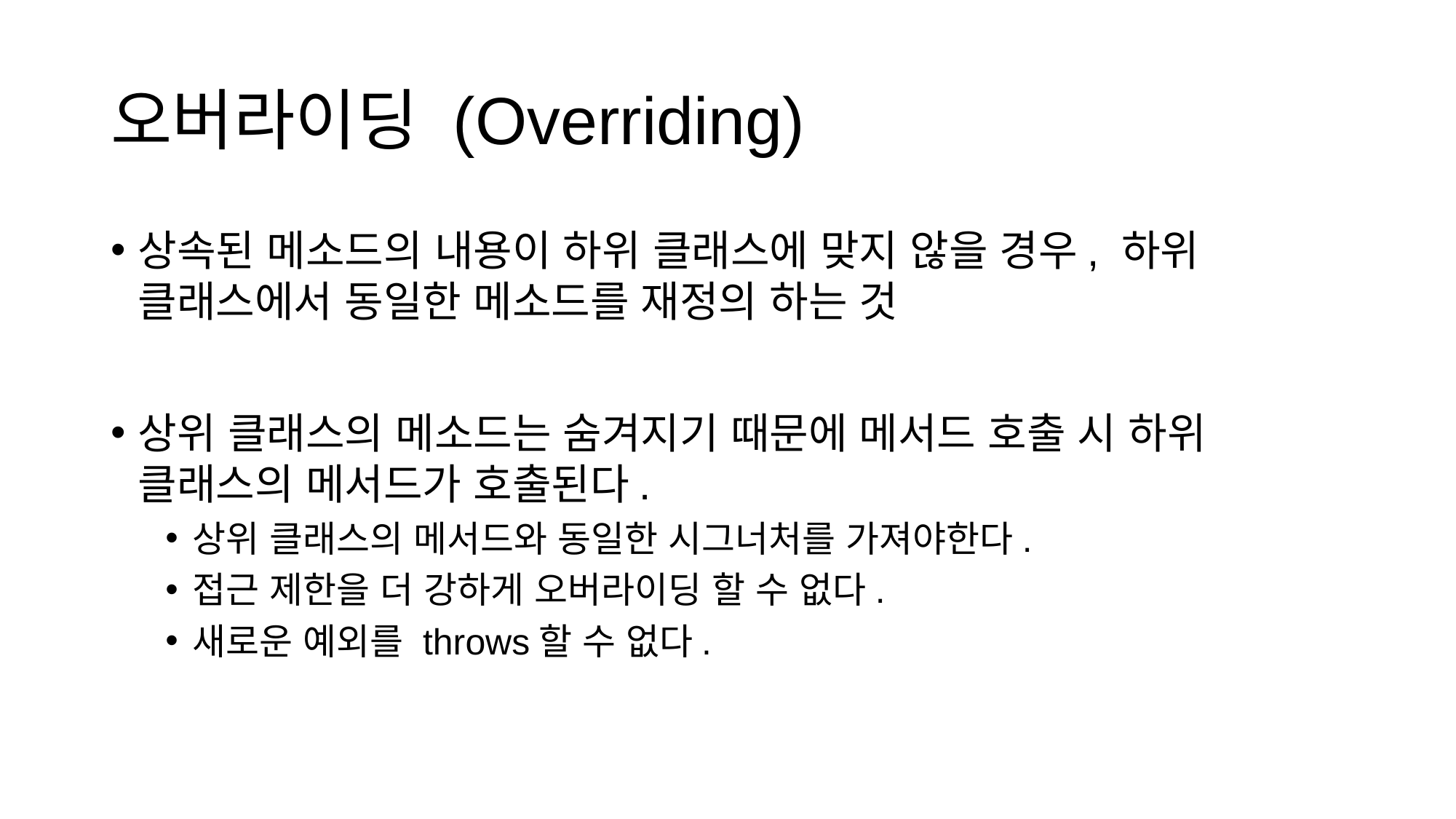

# 오버라이딩 (Overriding)
상속된 메소드의 내용이 하위 클래스에 맞지 않을 경우, 하위 클래스에서 동일한 메소드를 재정의 하는 것

상위 클래스의 메소드는 숨겨지기 때문에 메서드 호출 시 하위 클래스의 메서드가 호출된다.
상위 클래스의 메서드와 동일한 시그너처를 가져야한다.
접근 제한을 더 강하게 오버라이딩 할 수 없다.
새로운 예외를 throws할 수 없다.